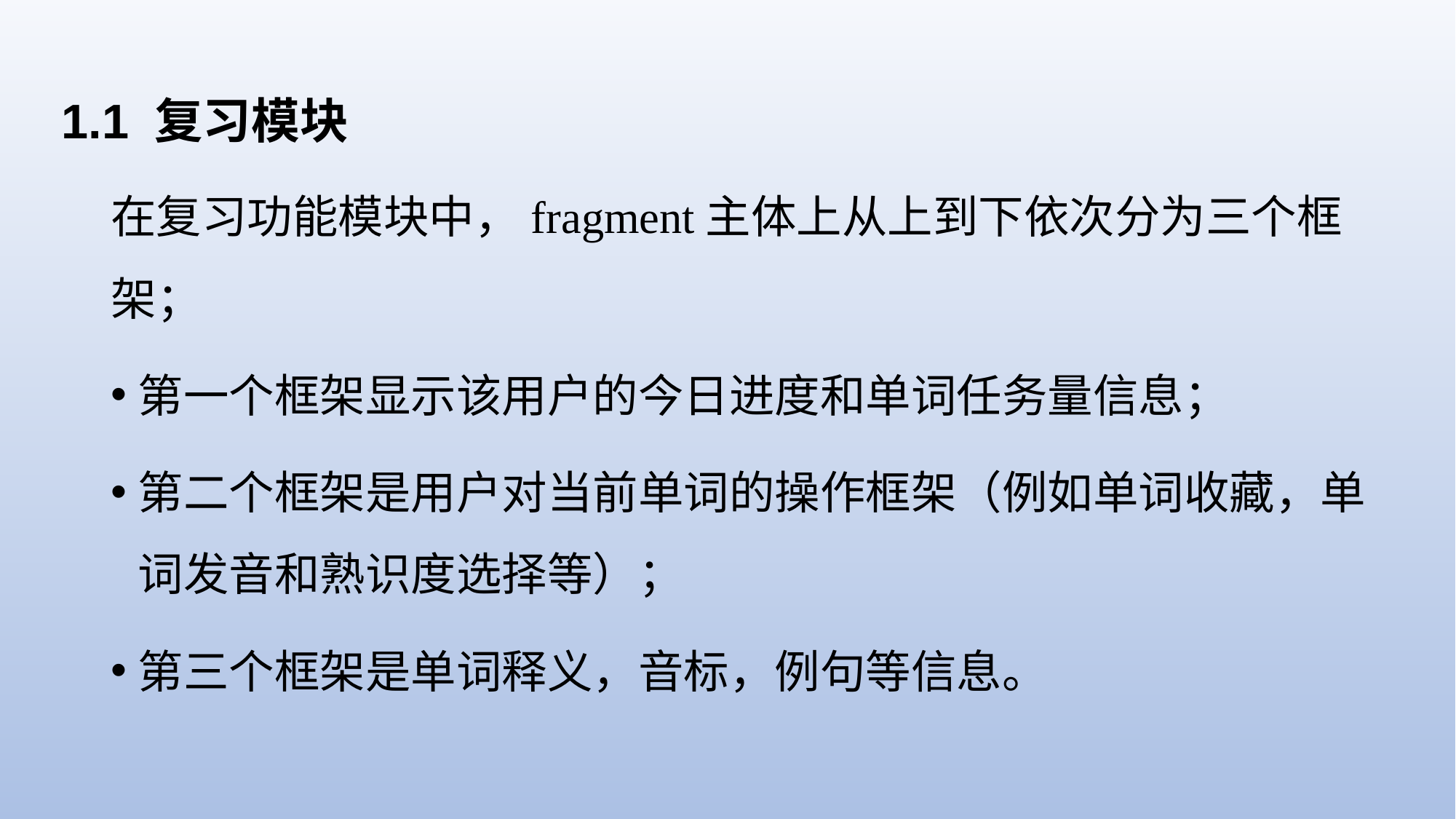

# 1.1 复习模块
在复习功能模块中，fragment主体上从上到下依次分为三个框架；
第一个框架显示该用户的今日进度和单词任务量信息；
第二个框架是用户对当前单词的操作框架（例如单词收藏，单词发音和熟识度选择等）；
第三个框架是单词释义，音标，例句等信息。